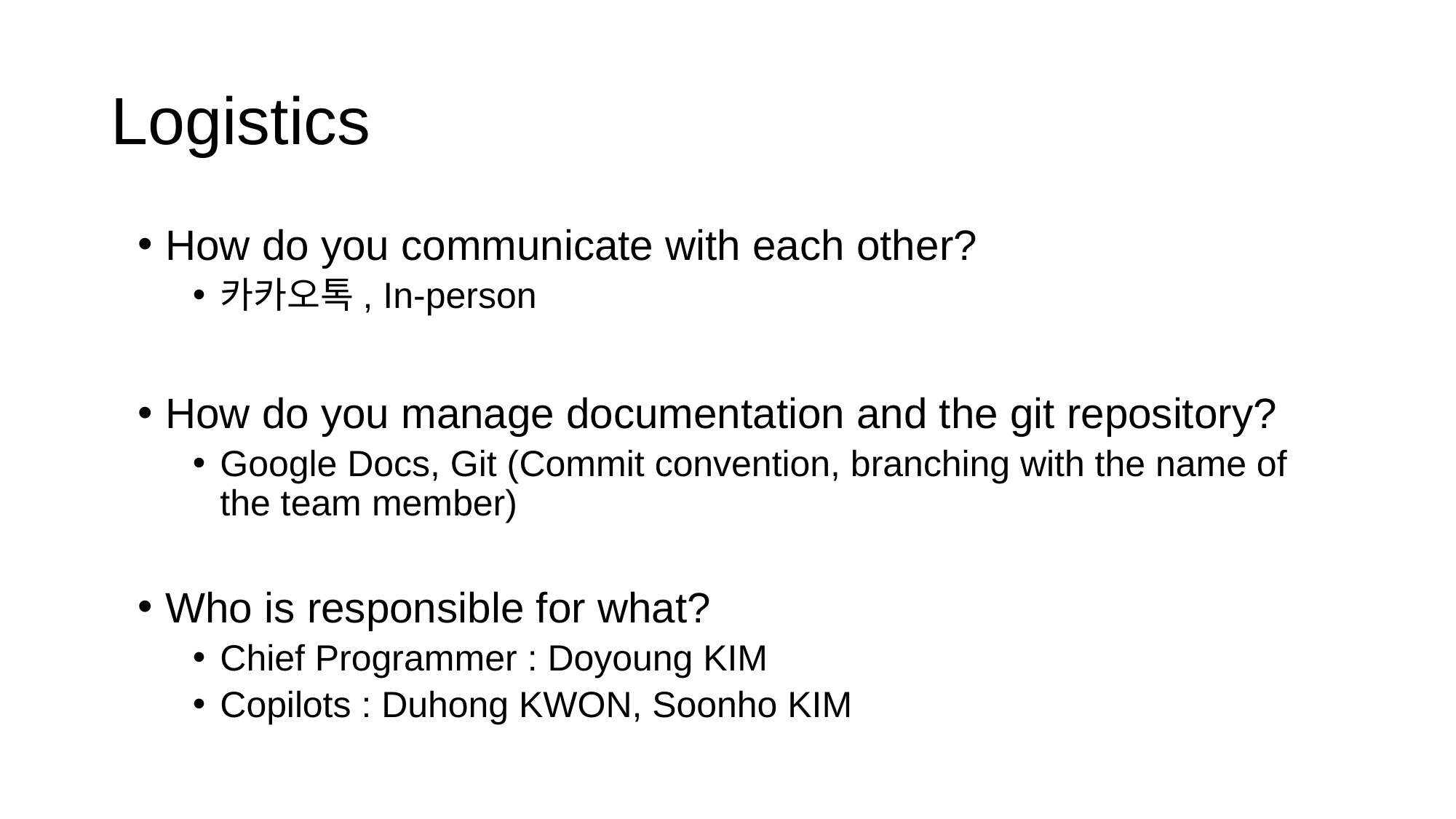

# Logistics
How do you communicate with each other?
카카오톡, In-person

How do you manage documentation and the git repository?
Google Docs, Git (Commit convention, branching with the name of the team member)

Who is responsible for what?
Chief Programmer : Doyoung KIM
Copilots : Duhong KWON, Soonho KIM